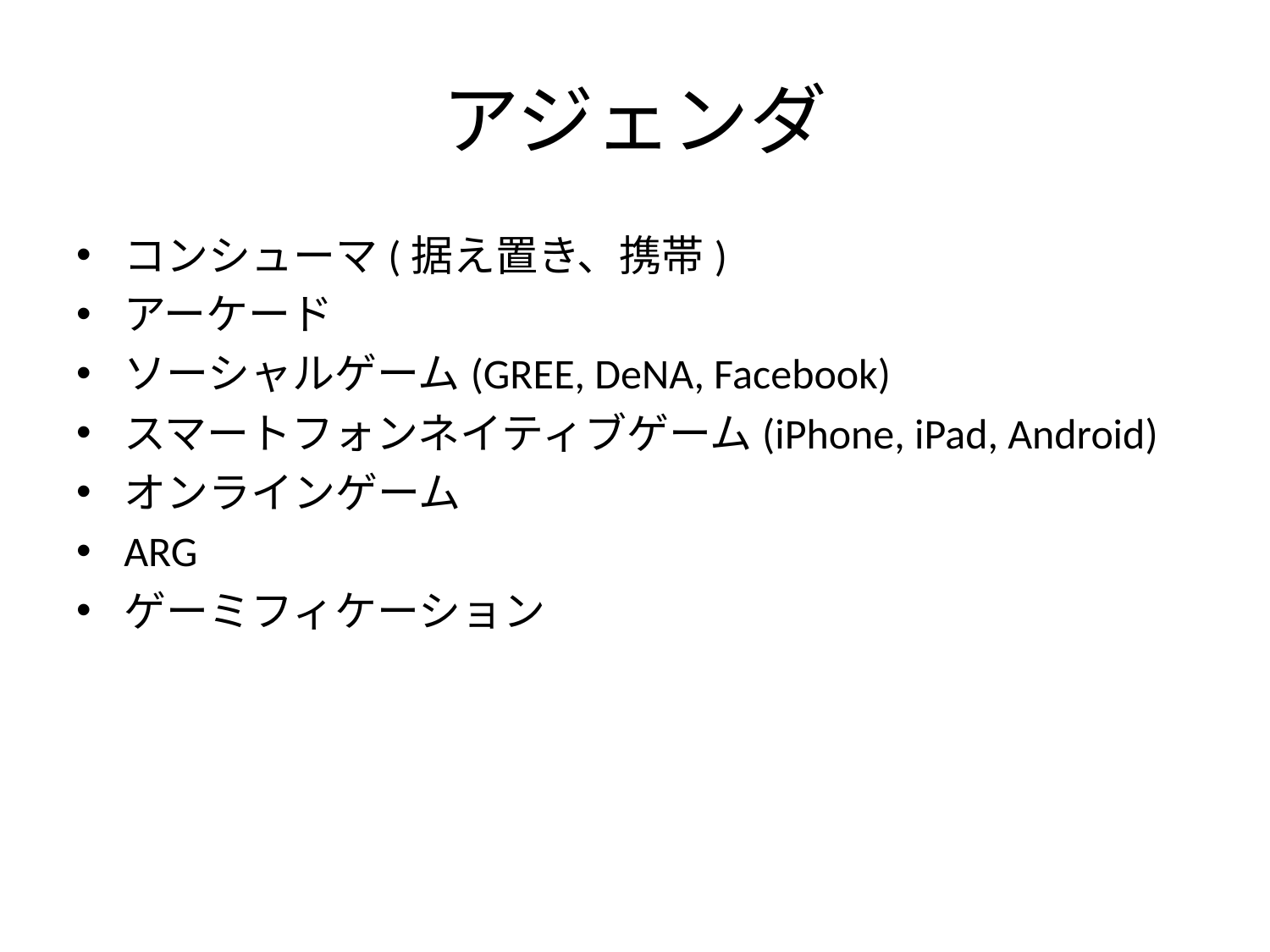

# アジェンダ
コンシューマ(据え置き、携帯)
アーケード
ソーシャルゲーム(GREE, DeNA, Facebook)
スマートフォンネイティブゲーム(iPhone, iPad, Android)
オンラインゲーム
ARG
ゲーミフィケーション